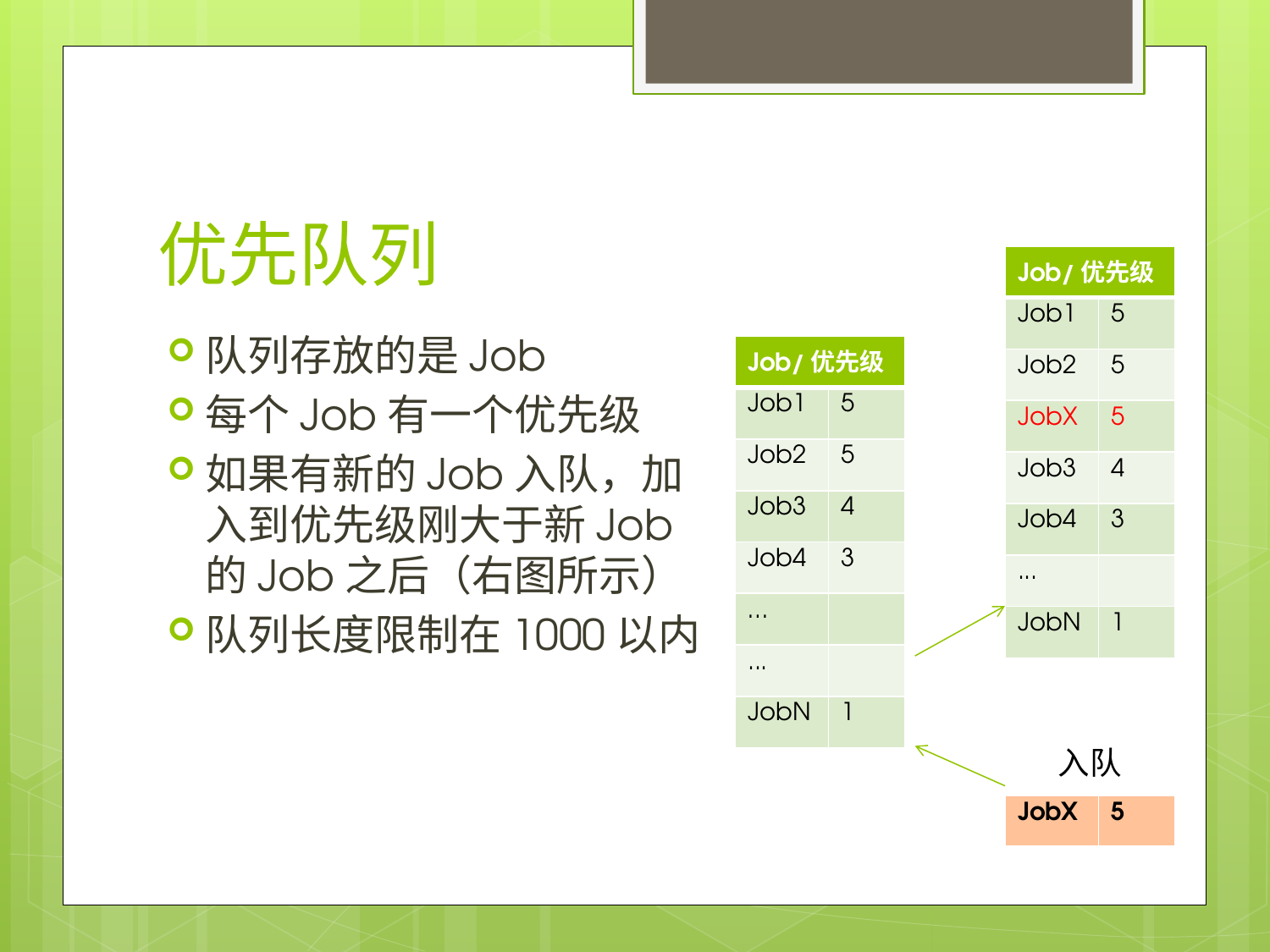

# 优先队列
| Job/优先级 |  |
| --- | --- |
| Job1 | 5 |
| Job2 | 5 |
| JobX | 5 |
| Job3 | 4 |
| Job4 | 3 |
| ... |  |
| JobN | 1 |
队列存放的是Job
每个Job有一个优先级
如果有新的Job入队，加入到优先级刚大于新Job的Job之后（右图所示）
队列长度限制在1000以内
| Job/优先级 |  |
| --- | --- |
| Job1 | 5 |
| Job2 | 5 |
| Job3 | 4 |
| Job4 | 3 |
| … |  |
| ... |  |
| JobN | 1 |
入队
| JobX | 5 |
| --- | --- |